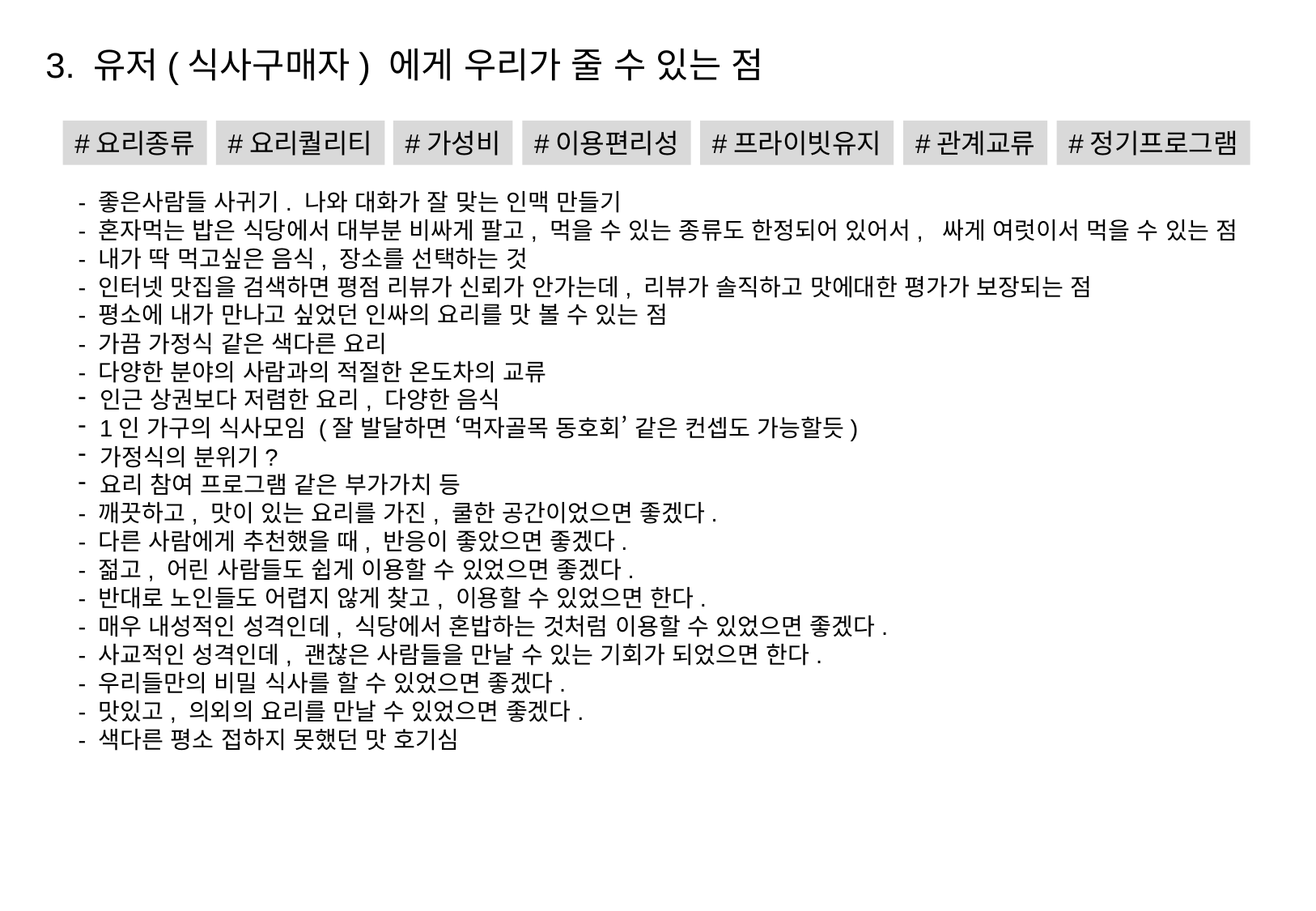

3. 유저(식사구매자) 에게 우리가 줄 수 있는 점
#요리종류
#요리퀄리티
#가성비
#이용편리성
#프라이빗유지
#관계교류
#정기프로그램
- 좋은사람들 사귀기. 나와 대화가 잘 맞는 인맥 만들기
- 혼자먹는 밥은 식당에서 대부분 비싸게 팔고, 먹을 수 있는 종류도 한정되어 있어서,  싸게 여럿이서 먹을 수 있는 점
- 내가 딱 먹고싶은 음식, 장소를 선택하는 것
- 인터넷 맛집을 검색하면 평점 리뷰가 신뢰가 안가는데, 리뷰가 솔직하고 맛에대한 평가가 보장되는 점
- 평소에 내가 만나고 싶었던 인싸의 요리를 맛 볼 수 있는 점
- 가끔 가정식 같은 색다른 요리
- 다양한 분야의 사람과의 적절한 온도차의 교류
인근 상권보다 저렴한 요리, 다양한 음식
1인 가구의 식사모임 (잘 발달하면 ‘먹자골목 동호회’ 같은 컨셉도 가능할듯)
가정식의 분위기?
요리 참여 프로그램 같은 부가가치 등
- 깨끗하고, 맛이 있는 요리를 가진, 쿨한 공간이었으면 좋겠다.
- 다른 사람에게 추천했을 때, 반응이 좋았으면 좋겠다.
- 젊고, 어린 사람들도 쉽게 이용할 수 있었으면 좋겠다.
- 반대로 노인들도 어렵지 않게 찾고, 이용할 수 있었으면 한다.
- 매우 내성적인 성격인데, 식당에서 혼밥하는 것처럼 이용할 수 있었으면 좋겠다.
- 사교적인 성격인데, 괜찮은 사람들을 만날 수 있는 기회가 되었으면 한다.
- 우리들만의 비밀 식사를 할 수 있었으면 좋겠다.
- 맛있고, 의외의 요리를 만날 수 있었으면 좋겠다.
- 색다른 평소 접하지 못했던 맛 호기심